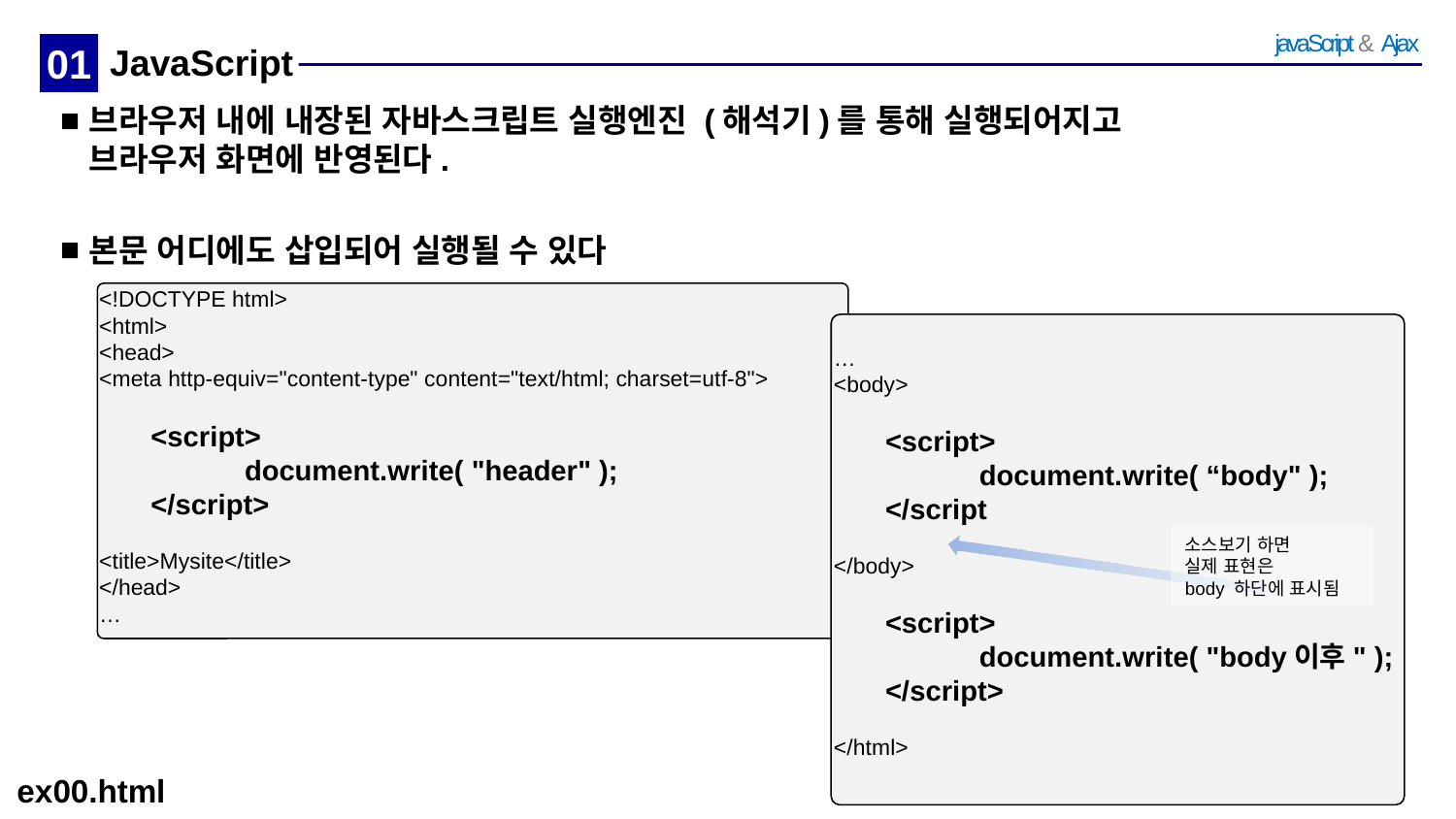

01
# JavaScript
브라우저 내에 내장된 자바스크립트 실행엔진 (해석기)를 통해 실행되어지고
브라우저 화면에 반영된다.

본문 어디에도 삽입되어 실행될 수 있다
<!DOCTYPE html>
<html>
<head>
<meta http-equiv="content-type" content="text/html; charset=utf-8">

	<script>
		document.write( "header" );
	</script>

<title>Mysite</title>
</head>
…

…
<body>

	<script>
		document.write( “body" );
	</script

</body>

	<script>
		document.write( "body이후" );
	</script>

</html>

소스보기 하면
실제 표현은
body 하단에 표시됨

ex00.html